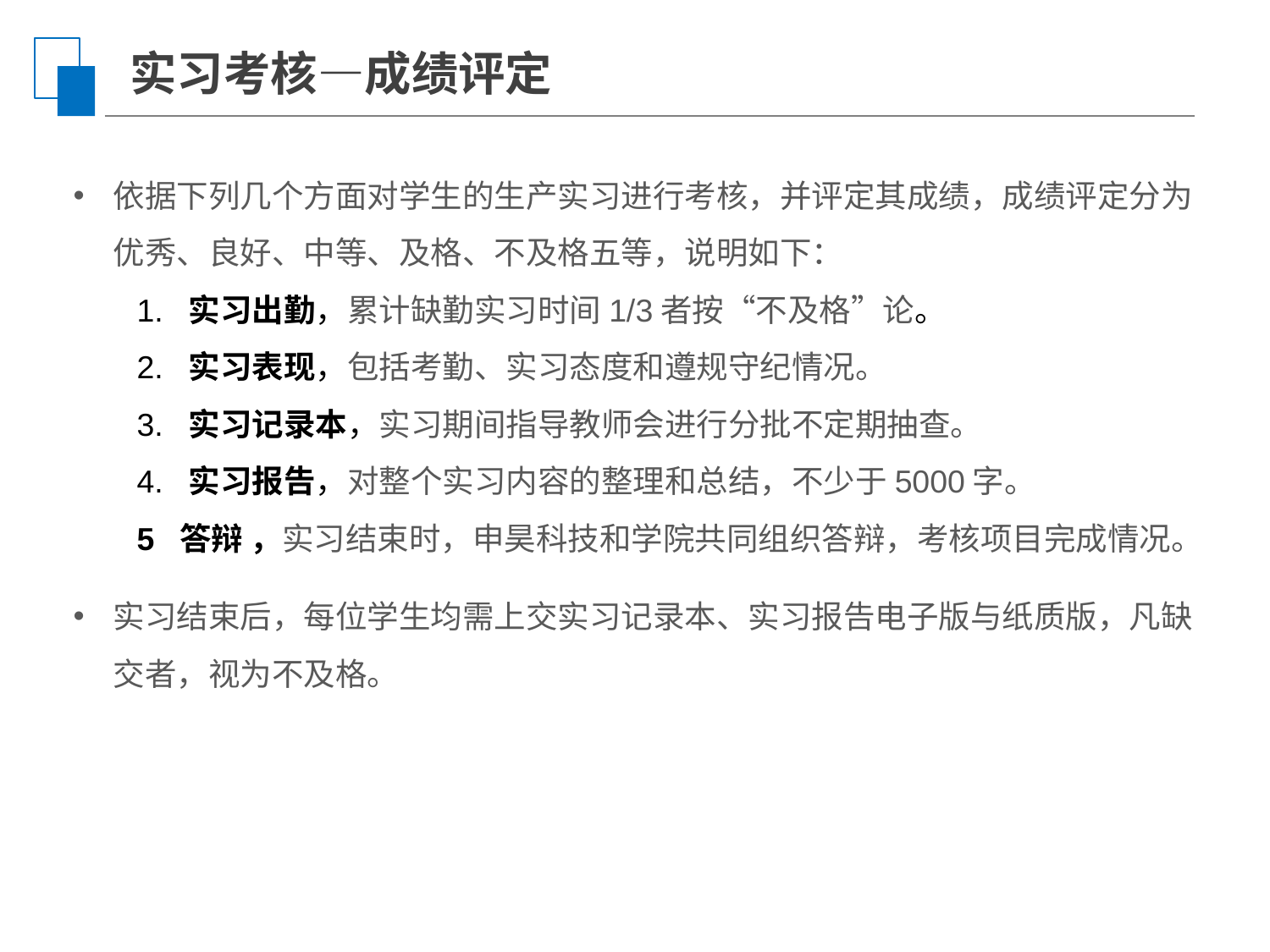

实习考核—成绩评定
依据下列几个方面对学生的生产实习进行考核，并评定其成绩，成绩评定分为优秀、良好、中等、及格、不及格五等，说明如下：
1.  实习出勤，累计缺勤实习时间1/3者按“不及格”论。
2.  实习表现，包括考勤、实习态度和遵规守纪情况。
3.  实习记录本，实习期间指导教师会进行分批不定期抽查。
4.  实习报告，对整个实习内容的整理和总结，不少于5000字。
5  答辩 ，实习结束时，申昊科技和学院共同组织答辩，考核项目完成情况。
实习结束后，每位学生均需上交实习记录本、实习报告电子版与纸质版，凡缺交者，视为不及格。